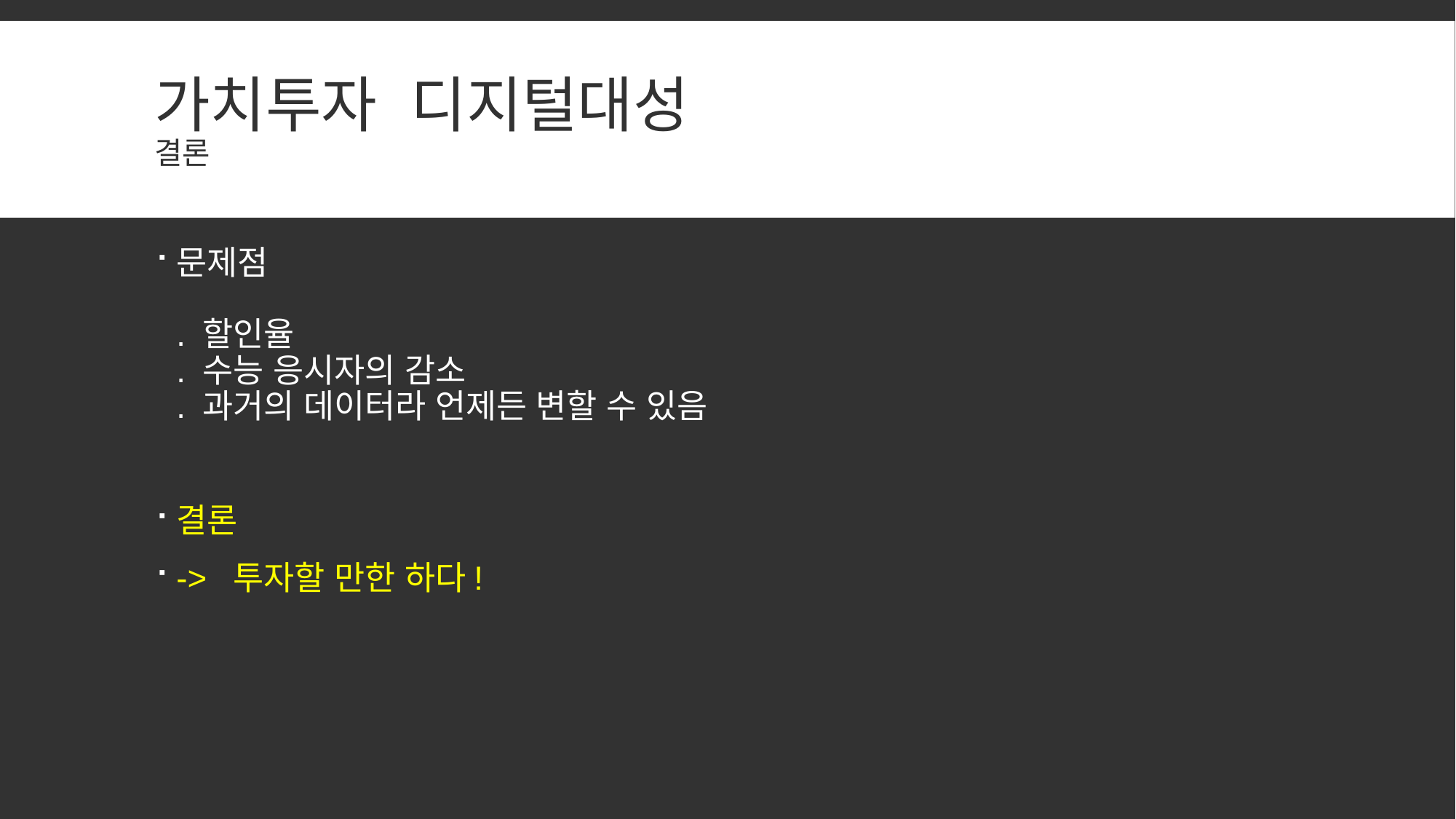

# 가치투자  디지털대성 결론
문제점
. 할인율
. 수능 응시자의 감소
. 과거의 데이터라 언제든 변할 수 있음

결론
->  투자할 만한 하다!